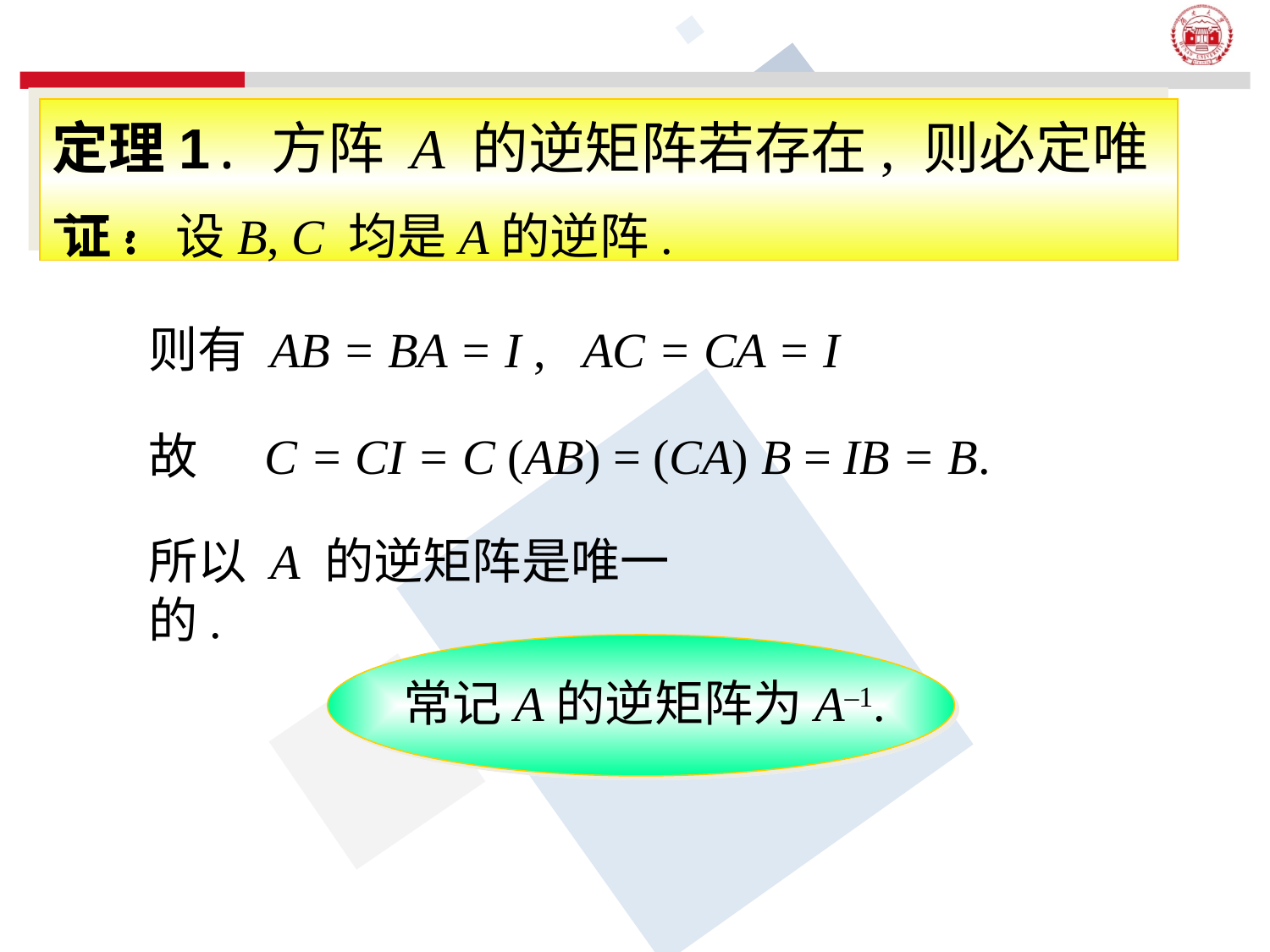

定理1. 方阵 A 的逆矩阵若存在, 则必定唯一.
证:  设B, C 均是A的逆阵.
则有 AB = BA = I ,   AC = CA = I
故     C = CI = C (AB) = (CA) B = IB = B.
所以 A 的逆矩阵是唯一的.

常记A的逆矩阵为A–1.